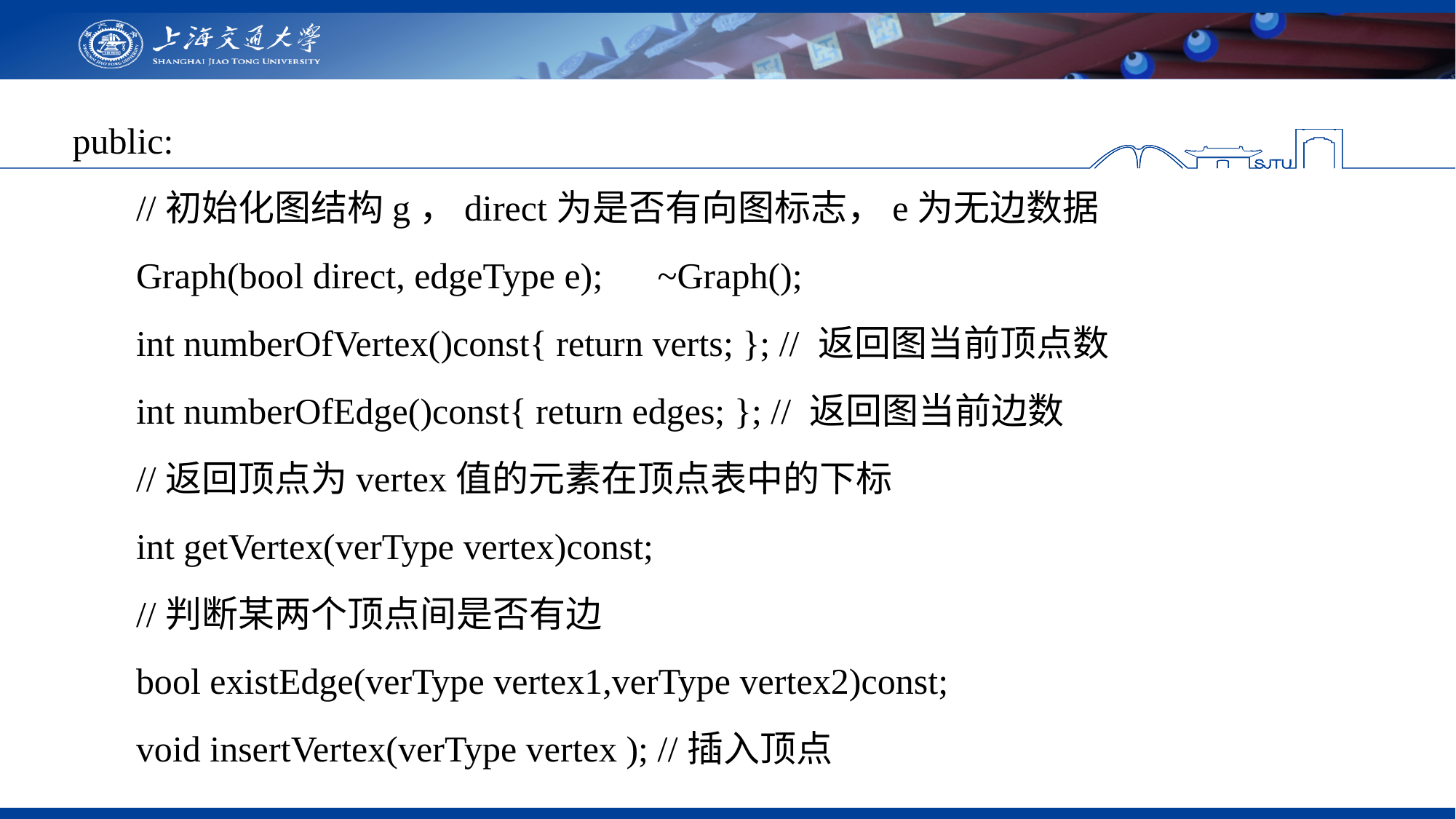

public:
        //初始化图结构g，direct为是否有向图标志，e为无边数据
        Graph(bool direct, edgeType e);      ~Graph();
        int numberOfVertex()const{ return verts; }; // 返回图当前顶点数
        int numberOfEdge()const{ return edges; }; // 返回图当前边数
        //返回顶点为vertex值的元素在顶点表中的下标
        int getVertex(verType vertex)const;
        //判断某两个顶点间是否有边
        bool existEdge(verType vertex1,verType vertex2)const;
        void insertVertex(verType vertex ); //插入顶点